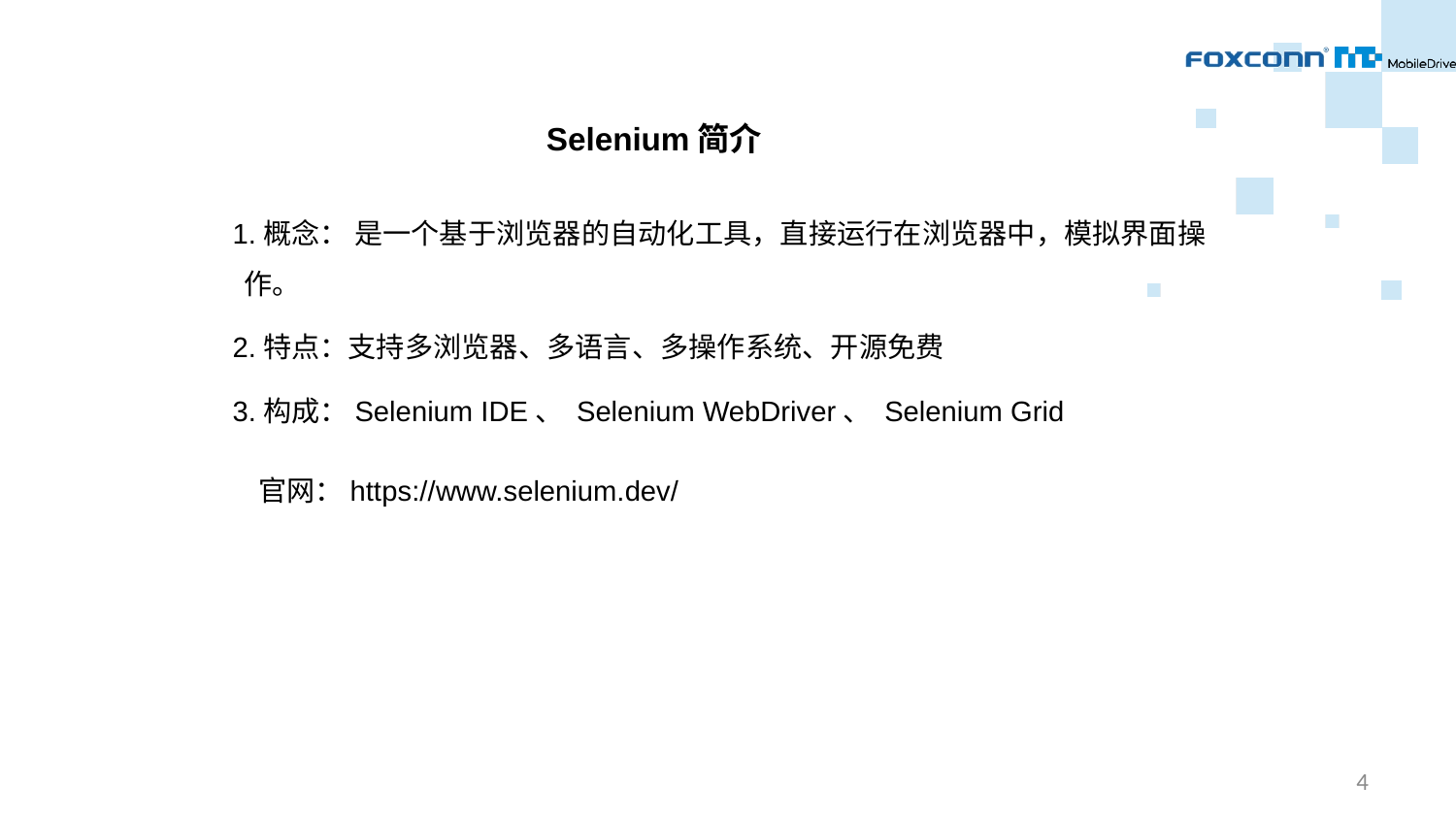

Selenium简介
1.概念： 是一个基于浏览器的自动化工具，直接运行在浏览器中，模拟界面操作。
2.特点：支持多浏览器、多语言、多操作系统、开源免费
3.构成：Selenium IDE、 Selenium WebDriver、 Selenium Grid

   官网：https://www.selenium.dev/

4